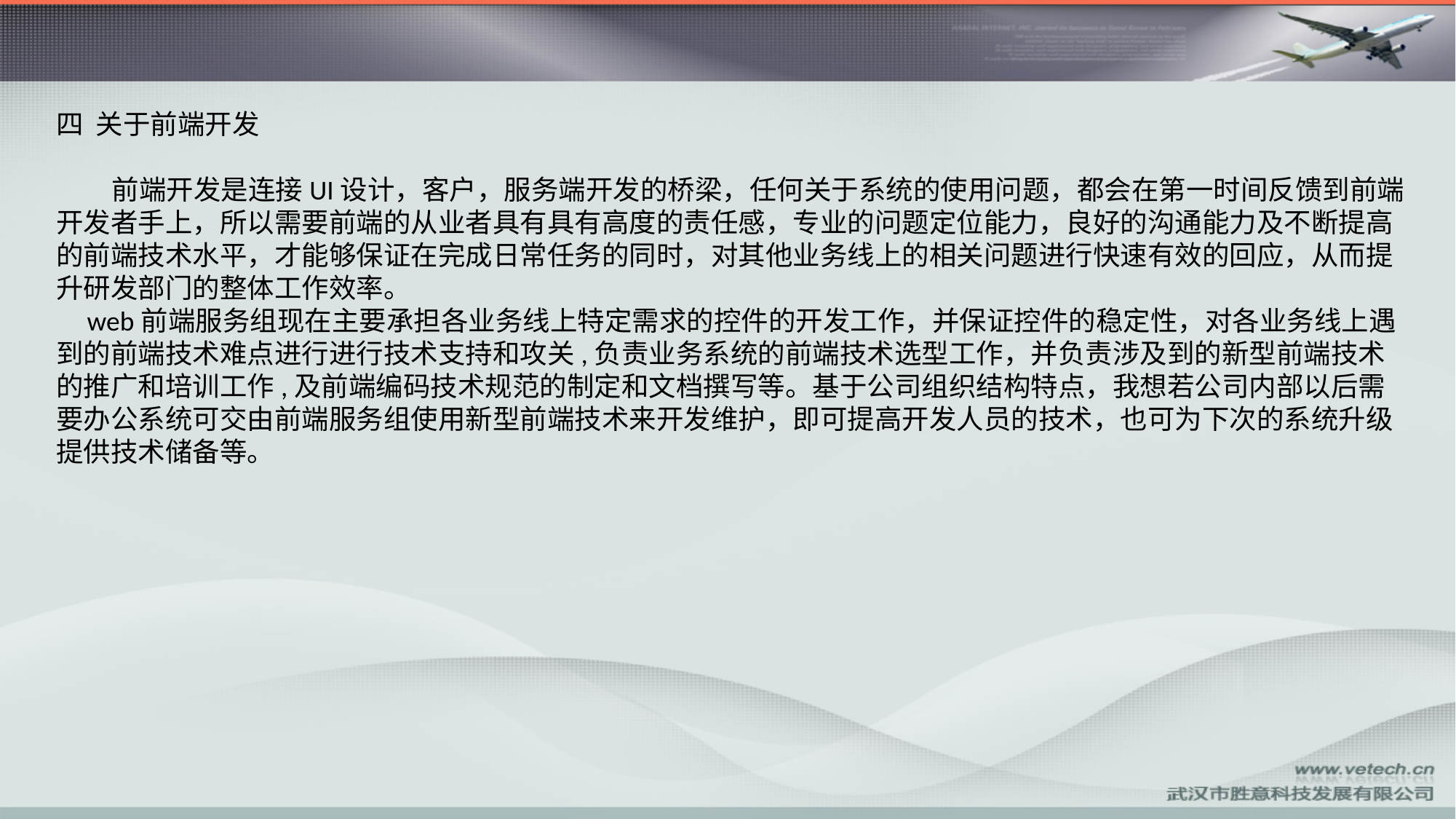

四  关于前端开发

        前端开发是连接UI设计，客户，服务端开发的桥梁，任何关于系统的使用问题，都会在第一时间反馈到前端开发者手上，所以需要前端的从业者具有具有高度的责任感，专业的问题定位能力，良好的沟通能力及不断提高的前端技术水平，才能够保证在完成日常任务的同时，对其他业务线上的相关问题进行快速有效的回应，从而提升研发部门的整体工作效率。
     web前端服务组现在主要承担各业务线上特定需求的控件的开发工作，并保证控件的稳定性，对各业务线上遇到的前端技术难点进行进行技术支持和攻关,负责业务系统的前端技术选型工作，并负责涉及到的新型前端技术的推广和培训工作,及前端编码技术规范的制定和文档撰写等。基于公司组织结构特点，我想若公司内部以后需要办公系统可交由前端服务组使用新型前端技术来开发维护，即可提高开发人员的技术，也可为下次的系统升级提供技术储备等。